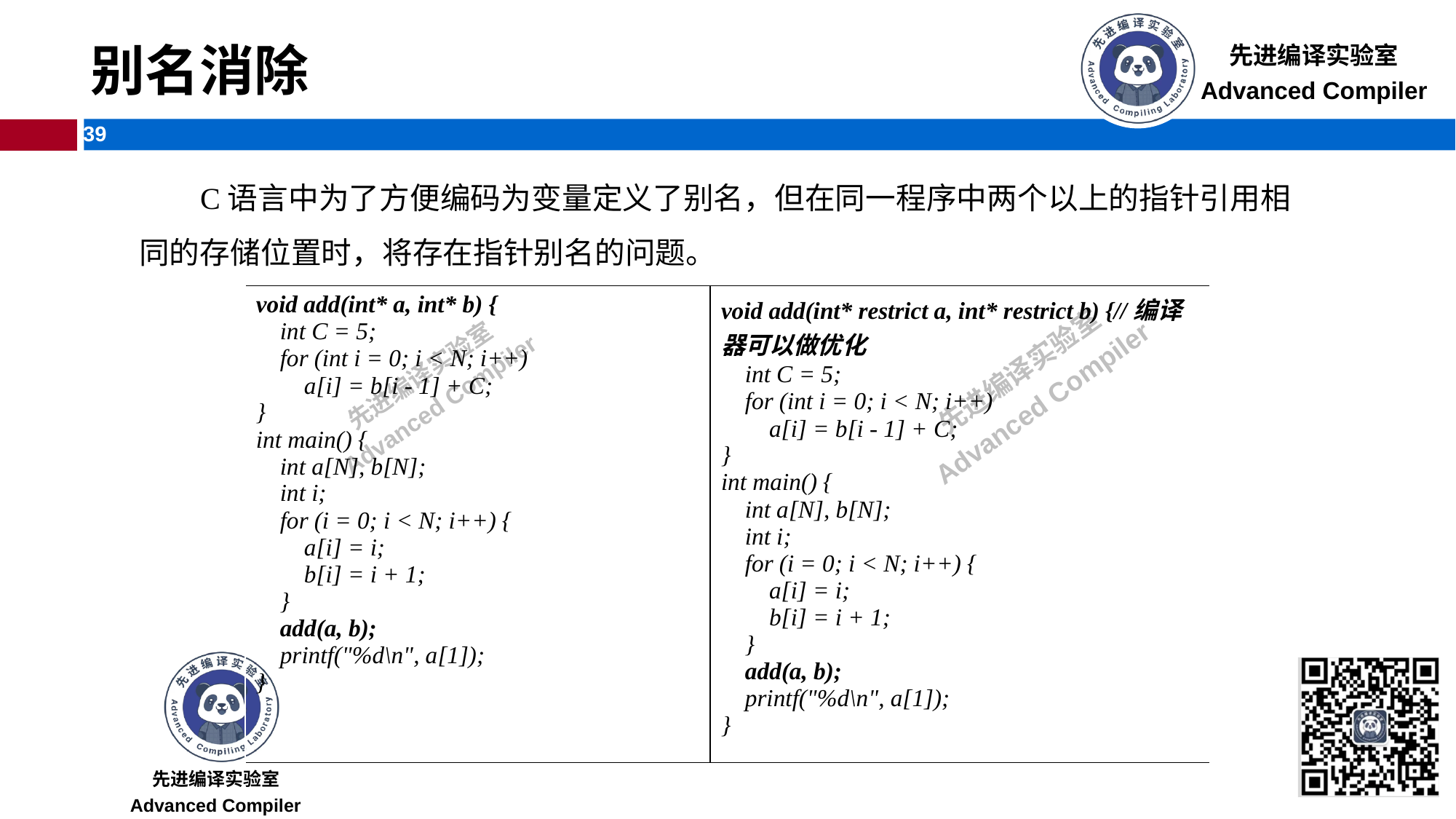

# 别名消除
      C语言中为了方便编码为变量定义了别名，但在同一程序中两个以上的指针引用相同的存储位置时，将存在指针别名的问题。
| void add(int\* a, int\* b) { int C = 5; for (int i = 0; i < N; i++) a[i] = b[i - 1] + C; } int main() { int a[N], b[N]; int i; for (i = 0; i < N; i++) { a[i] = i; b[i] = i + 1; } add(a, b); printf("%d\n", a[1]); } | void add(int\* restrict a, int\* restrict b) {//编译器可以做优化 int C = 5; for (int i = 0; i < N; i++) a[i] = b[i - 1] + C; } int main() { int a[N], b[N]; int i; for (i = 0; i < N; i++) { a[i] = i; b[i] = i + 1; } add(a, b); printf("%d\n", a[1]); } |
| --- | --- |